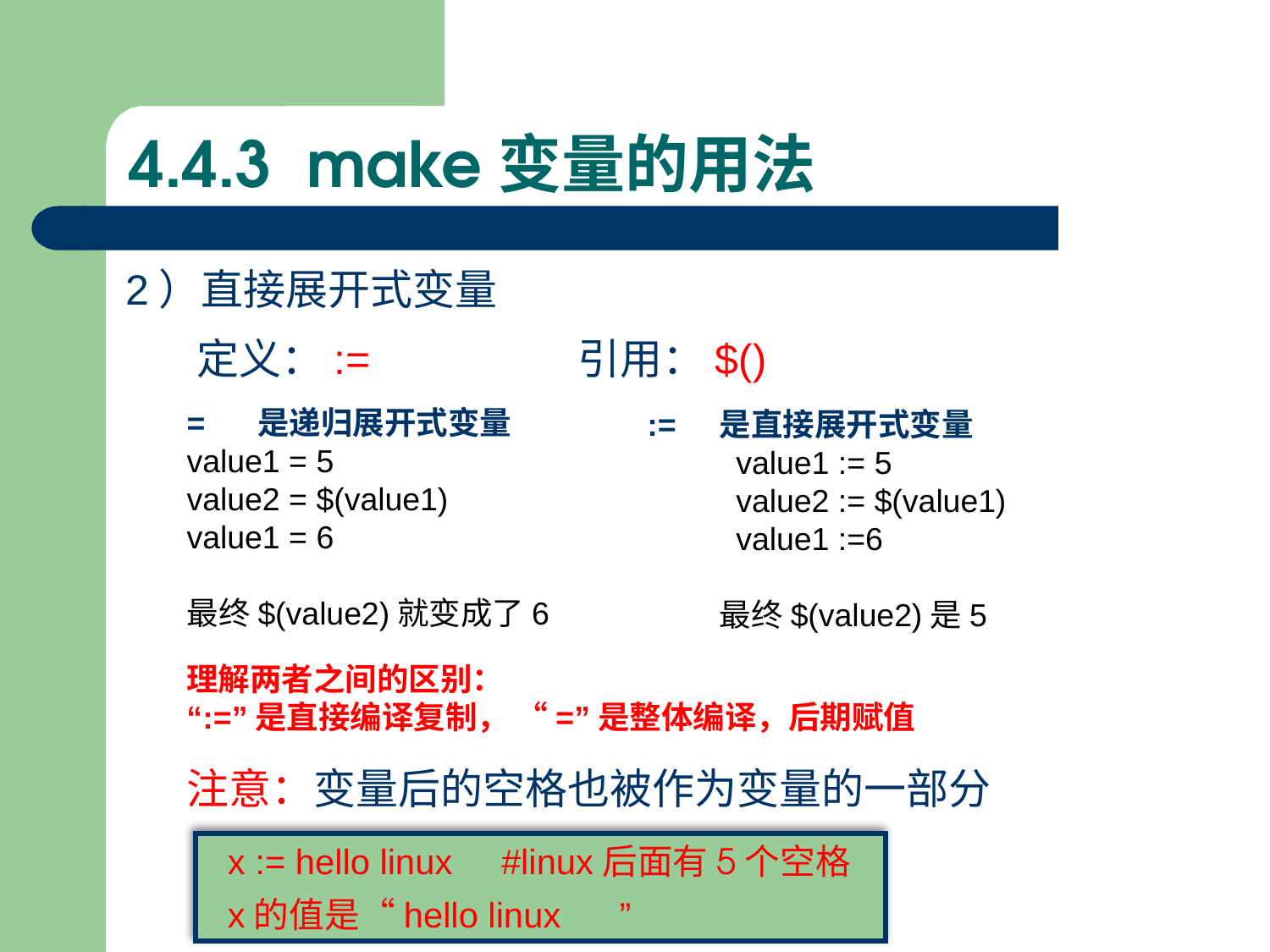

# 4.4.3  make变量的用法
2）直接展开式变量
定义：:=		引用：$()
=     是递归展开式变量
value1 = 5
value2 = $(value1)
value1 = 6

最终$(value2)就变成了6
:=    是直接展开式变量
          value1 := 5
          value2 := $(value1)
          value1 :=6

         最终$(value2)是5
理解两者之间的区别：
“:=”是直接编译复制， “=”是整体编译，后期赋值
注意：变量后的空格也被作为变量的一部分
x := hello linux     #linux后面有5个空格
x的值是“hello linux      ”